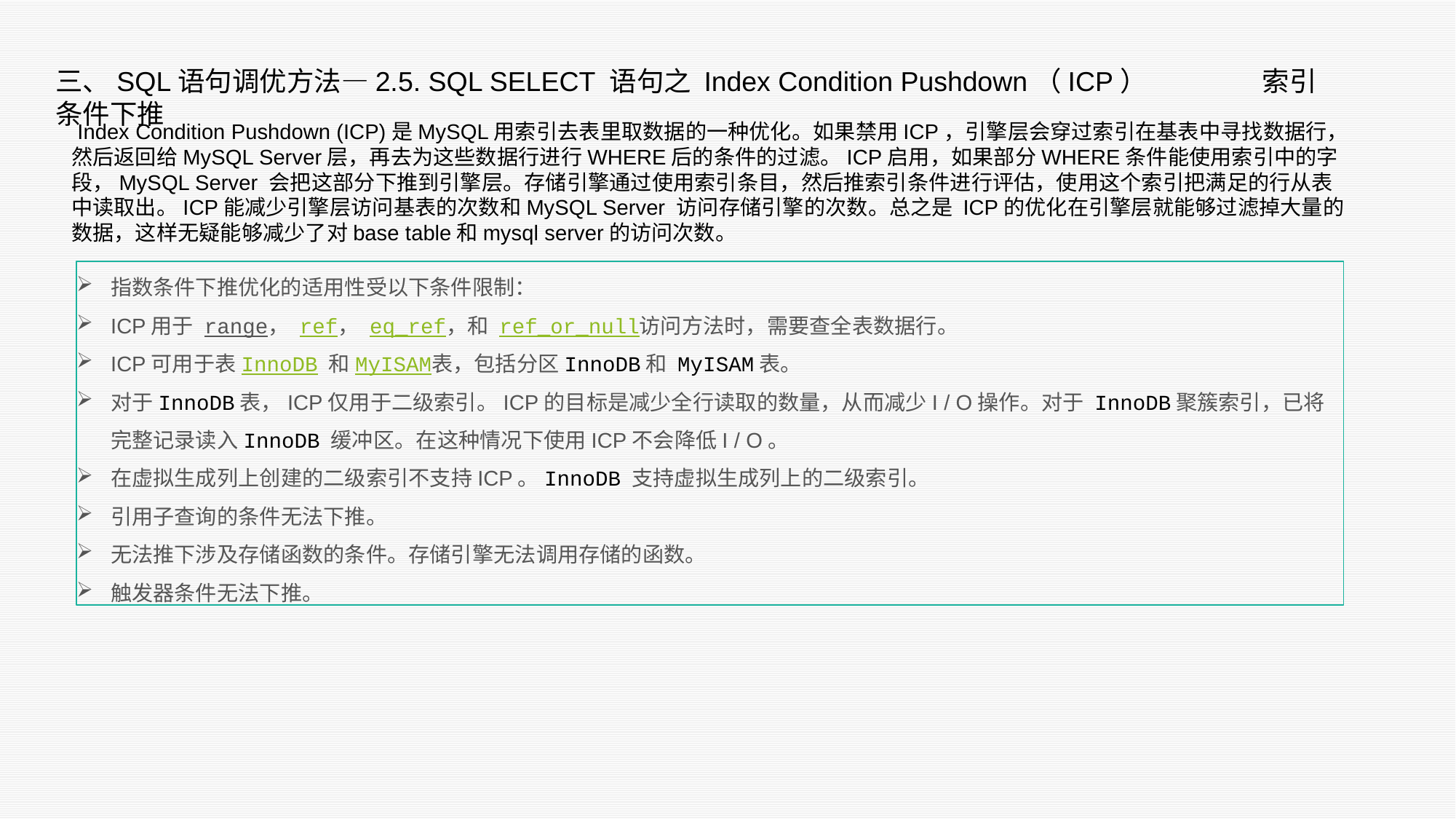

三、SQL语句调优方法—2.5. SQL SELECT 语句之 Index Condition Pushdown（ICP）	 索引条件下推
 Index Condition Pushdown (ICP)是MySQL用索引去表里取数据的一种优化。如果禁用ICP，引擎层会穿过索引在基表中寻找数据行，然后返回给MySQL Server层，再去为这些数据行进行WHERE后的条件的过滤。ICP启用，如果部分WHERE条件能使用索引中的字段，MySQL Server 会把这部分下推到引擎层。存储引擎通过使用索引条目，然后推索引条件进行评估，使用这个索引把满足的行从表中读取出。ICP能减少引擎层访问基表的次数和MySQL Server 访问存储引擎的次数。总之是 ICP的优化在引擎层就能够过滤掉大量的数据，这样无疑能够减少了对base table和mysql server的访问次数。
指数条件下推优化的适用性受以下条件限制：
ICP用于 range， ref， eq_ref，和 ref_or_null访问方法时，需要查全表数据行。
ICP可用于表InnoDB 和MyISAM表，包括分区InnoDB和 MyISAM表。
对于InnoDB表，ICP仅用于二级索引。ICP的目标是减少全行读取的数量，从而减少I / O操作。对于 InnoDB聚簇索引，已将完整记录读入InnoDB 缓冲区。在这种情况下使用ICP不会降低I / O。
在虚拟生成列上创建的二级索引不支持ICP。InnoDB 支持虚拟生成列上的二级索引。
引用子查询的条件无法下推。
无法推下涉及存储函数的条件。存储引擎无法调用存储的函数。
触发器条件无法下推。